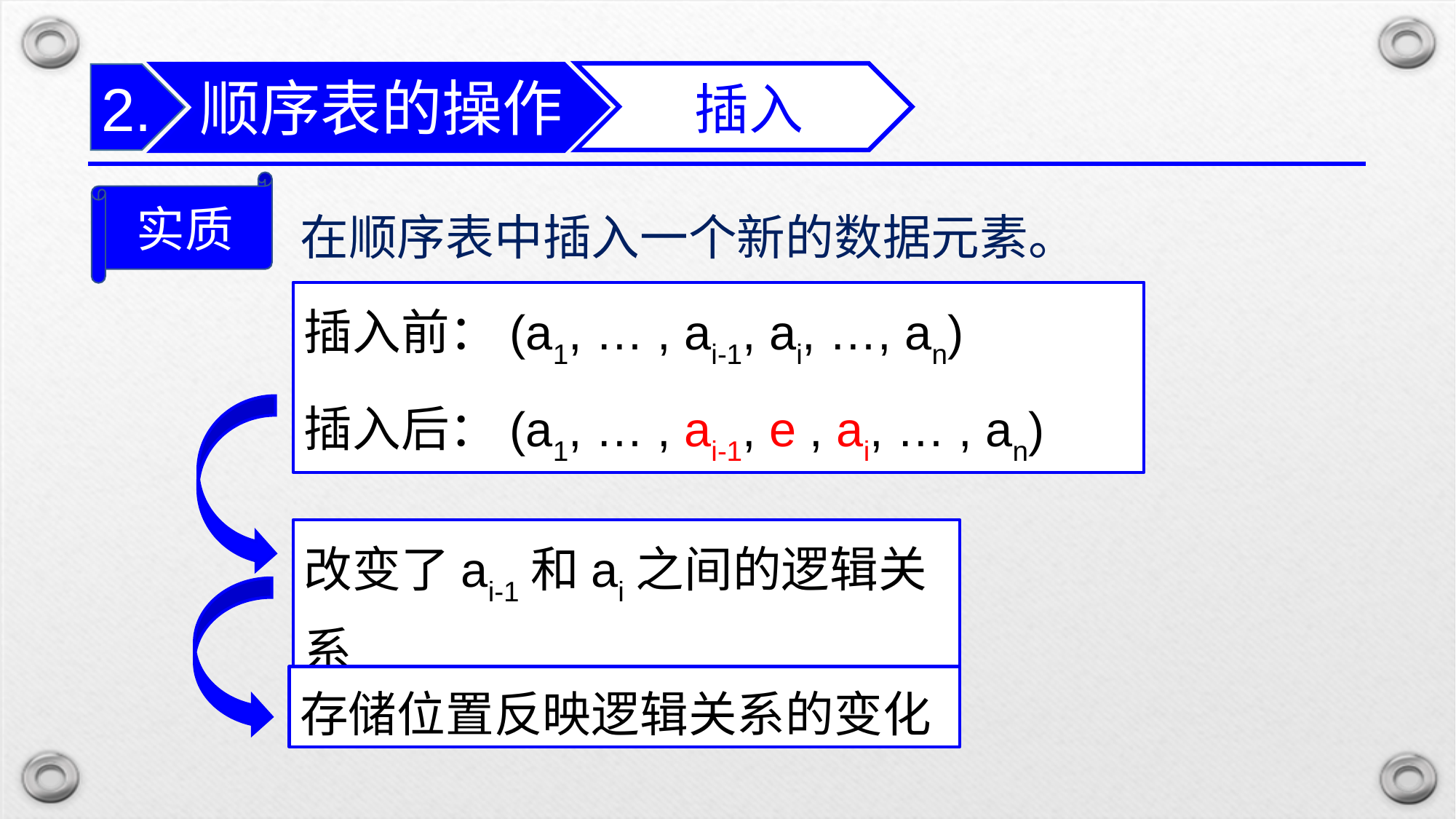

顺序表的操作

插入

2.
实质
在顺序表中插入一个新的数据元素。
插入前：(a1, … , ai-1, ai, …, an)
插入后：(a1, … , ai-1, e , ai, … , an)

改变了ai-1和ai之间的逻辑关系

存储位置反映逻辑关系的变化